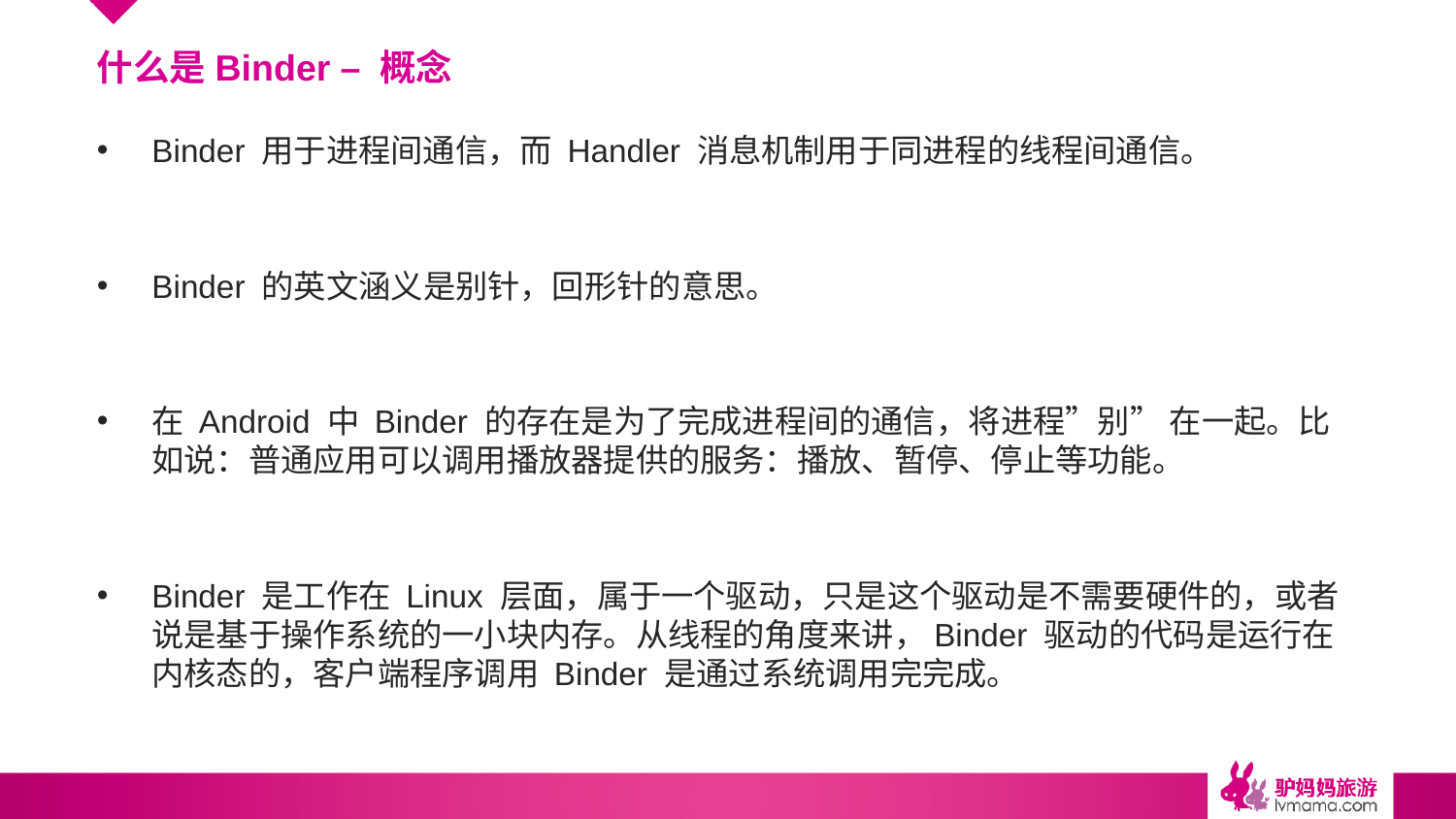

# 什么是Binder – 概念
Binder 用于进程间通信，而 Handler 消息机制用于同进程的线程间通信。

Binder 的英文涵义是别针，回形针的意思。

在 Android 中 Binder 的存在是为了完成进程间的通信，将进程”别” 在一起。比如说：普通应用可以调用播放器提供的服务：播放、暂停、停止等功能。

Binder 是工作在 Linux 层面，属于一个驱动，只是这个驱动是不需要硬件的，或者说是基于操作系统的一小块内存。从线程的角度来讲，Binder 驱动的代码是运行在内核态的，客户端程序调用 Binder 是通过系统调用完完成。